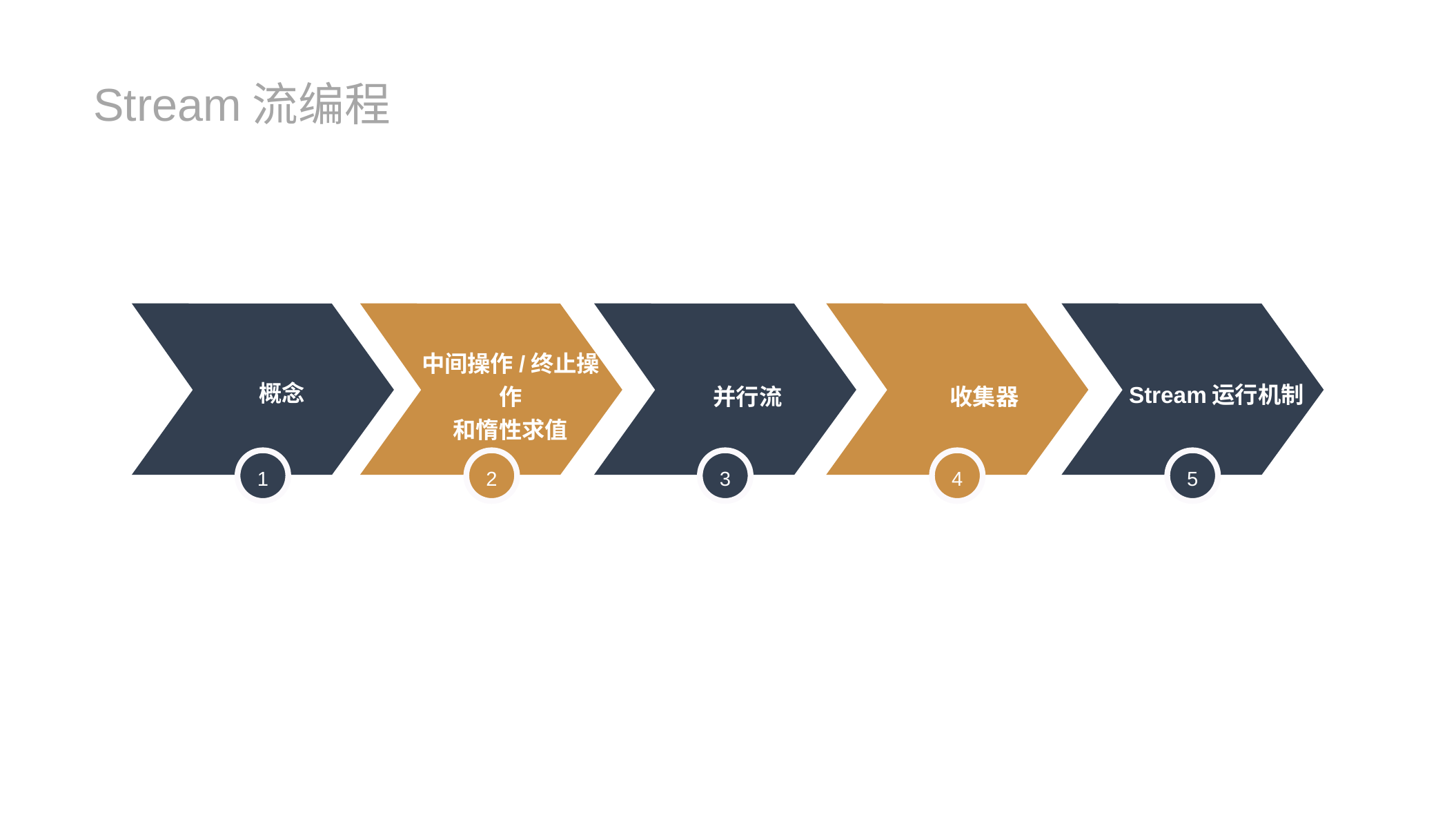

Stream流编程

概念

中间操作/终止操作
和惰性求值

并行流

收集器

Stream运行机制

1

2

3

4

5